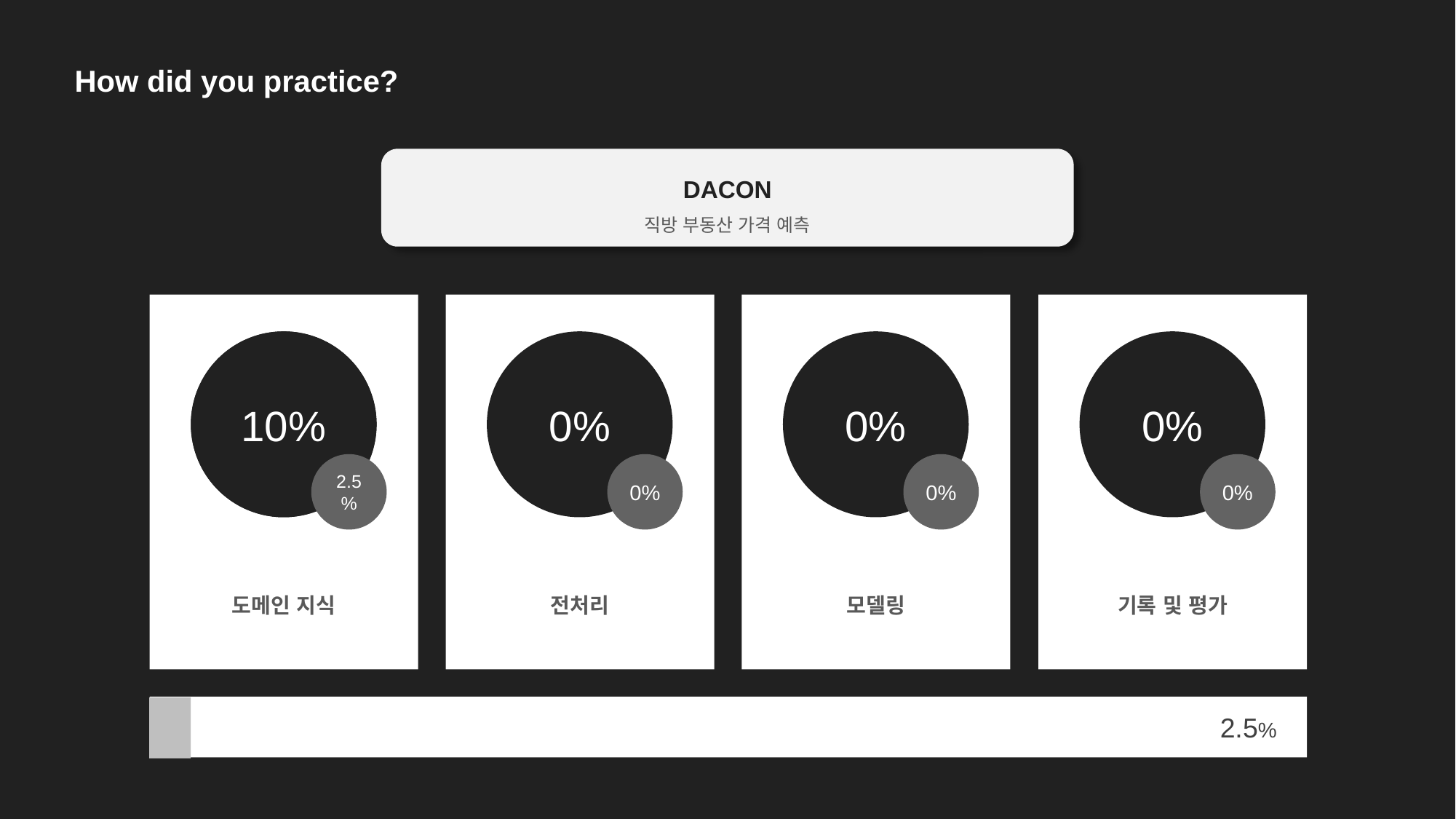

How did you practice?
DACON
직방 부동산 가격 예측
CONTENTS A

10%
0%

0%
0%
0%
2.5%
0%
0%
기록 및 평가
도메인 지식
전처리
모델링
2.5%